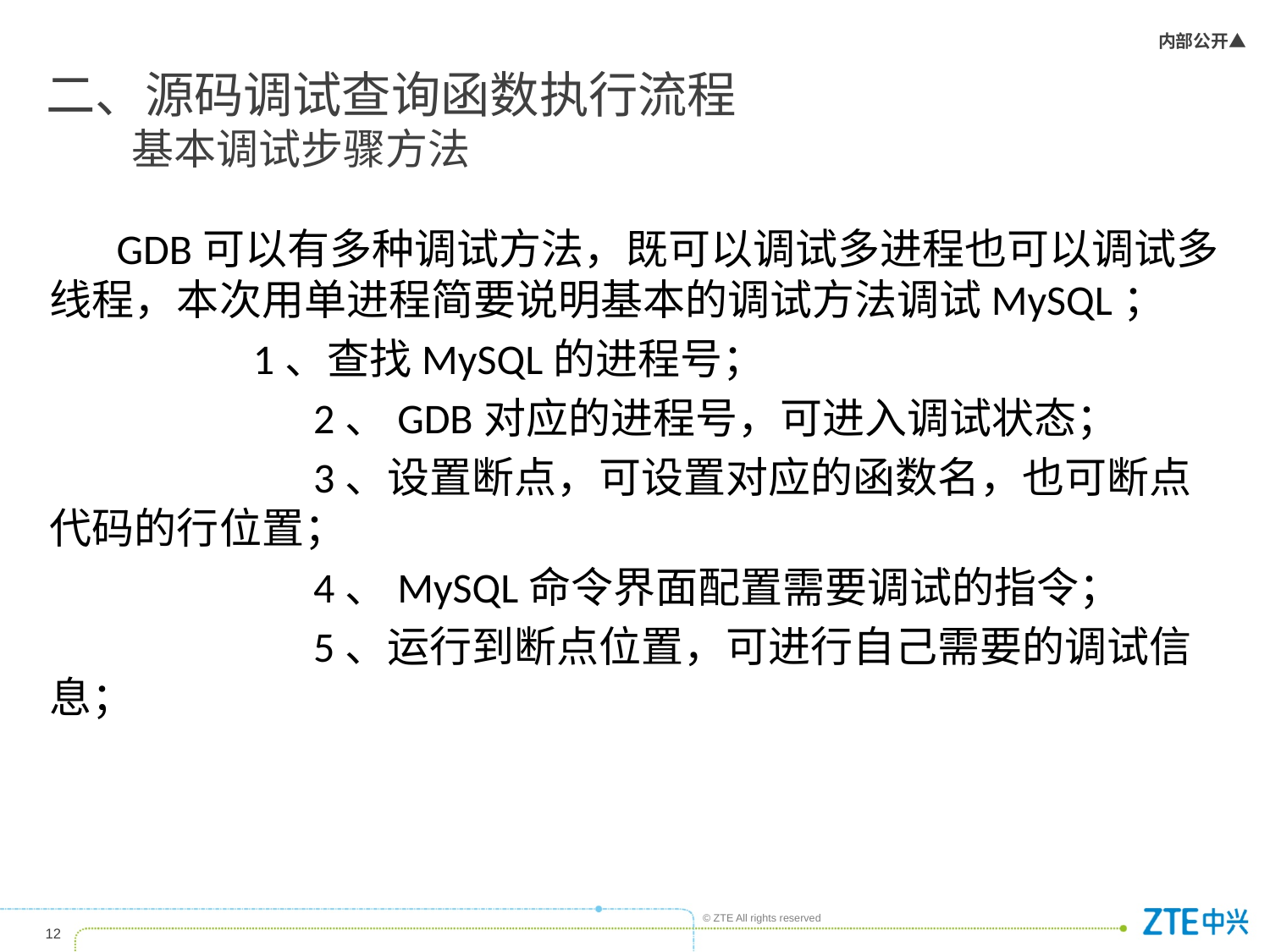

# 二、源码调试查询函数执行流程 基本调试步骤方法
       GDB可以有多种调试方法，既可以调试多进程也可以调试多线程，本次用单进程简要说明基本的调试方法调试MySQL；
	        1、查找MySQL的进程号；
		 2、GDB对应的进程号，可进入调试状态；
		 3、设置断点，可设置对应的函数名，也可断点代码的行位置；
		 4、MySQL命令界面配置需要调试的指令；
		 5、运行到断点位置，可进行自己需要的调试信息；